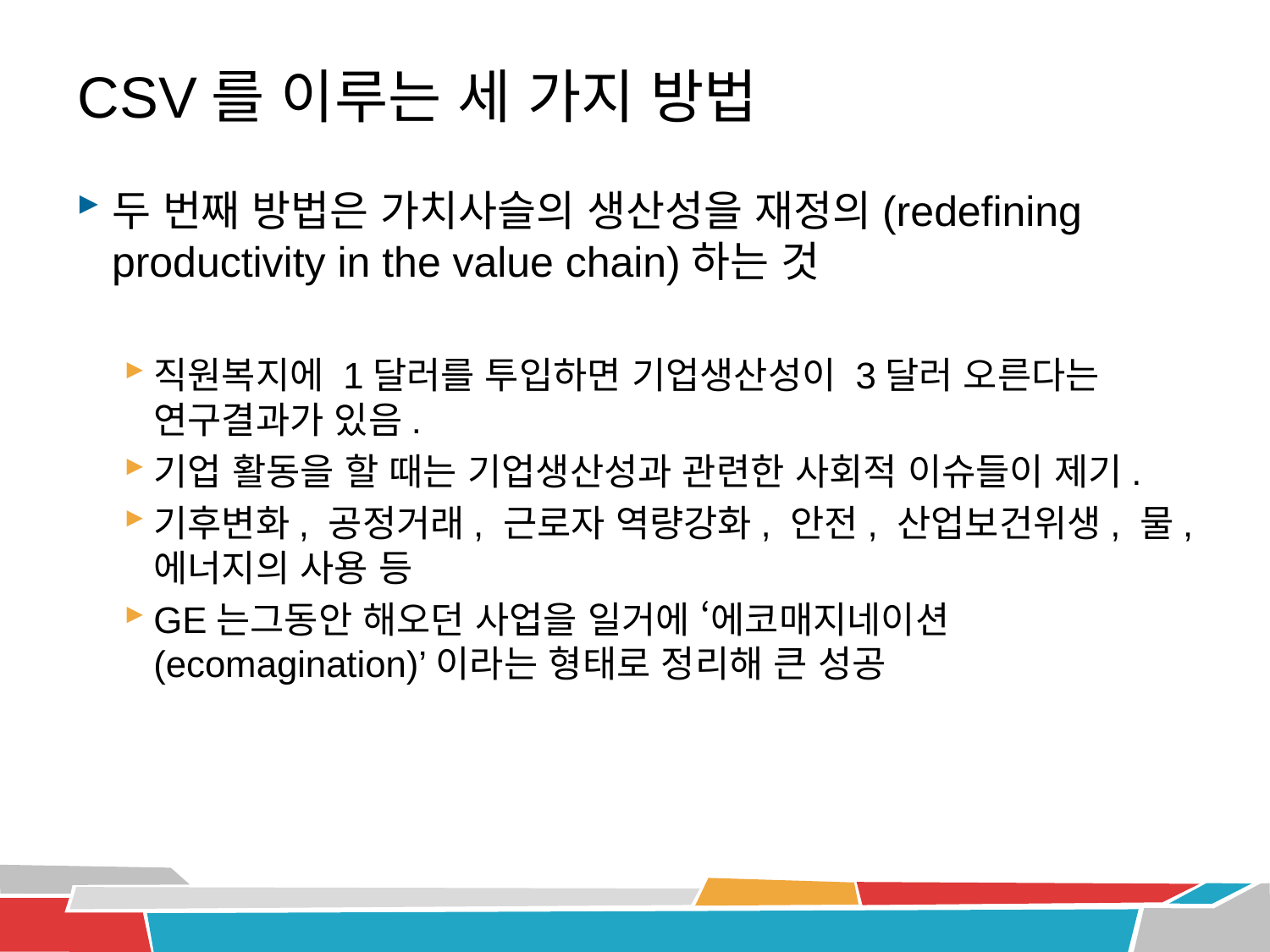

# CSV를 이루는 세 가지 방법
두 번째 방법은 가치사슬의 생산성을 재정의(redefining productivity in the value chain)하는 것

직원복지에 1달러를 투입하면 기업생산성이 3달러 오른다는 연구결과가 있음.
기업 활동을 할 때는 기업생산성과 관련한 사회적 이슈들이 제기.
기후변화, 공정거래, 근로자 역량강화, 안전, 산업보건위생, 물, 에너지의 사용 등
GE는그동안 해오던 사업을 일거에 ‘에코매지네이션 (ecomagination)’이라는 형태로 정리해 큰 성공